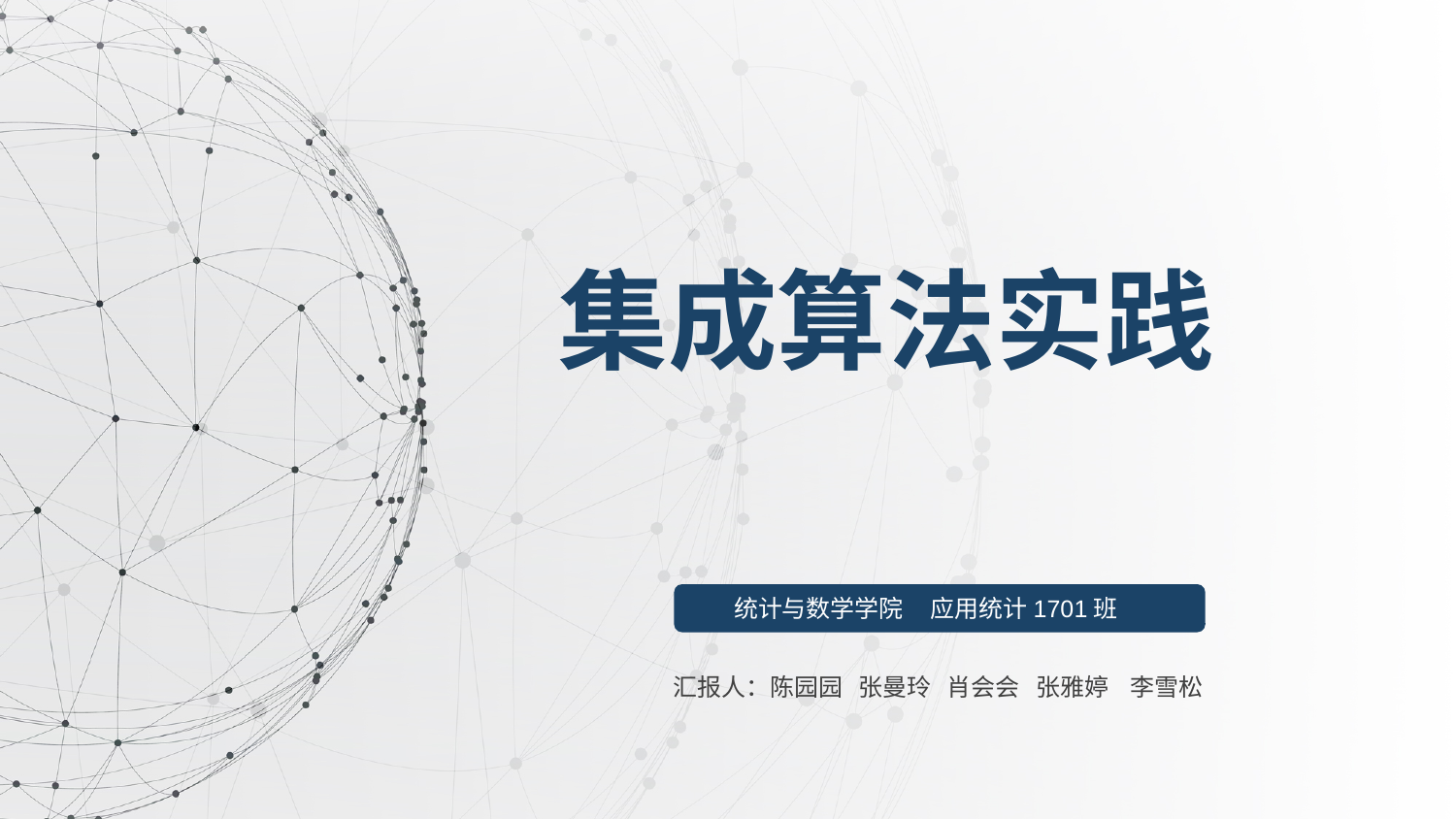

集成算法实践
       统计与数学学院     应用统计1701班
汇报人：陈园园   张曼玲   肖会会   张雅婷    李雪松